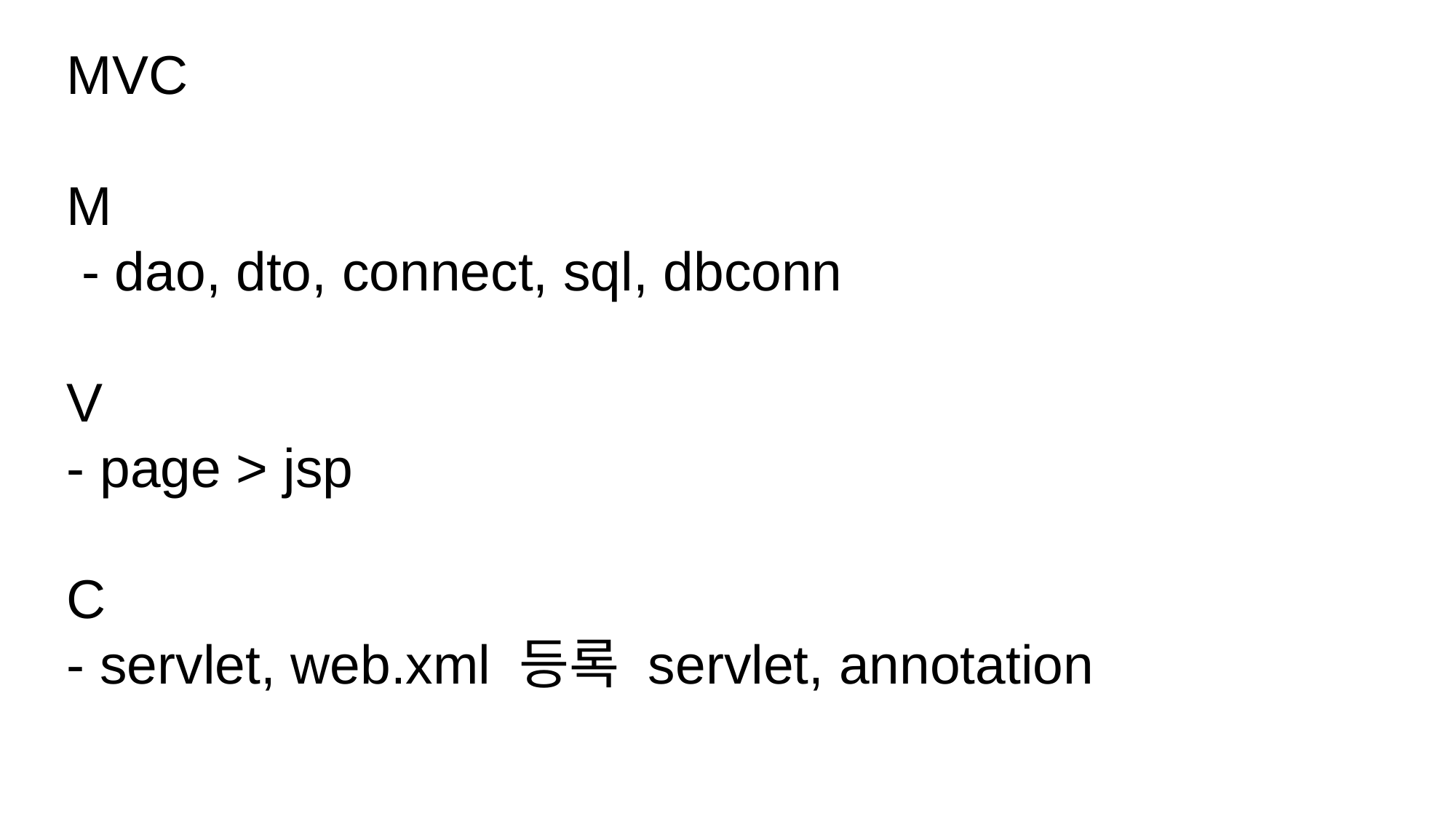

MVC

M
 - dao, dto, connect, sql, dbconn

V
- page > jsp

C
- servlet, web.xml 등록 servlet, annotation